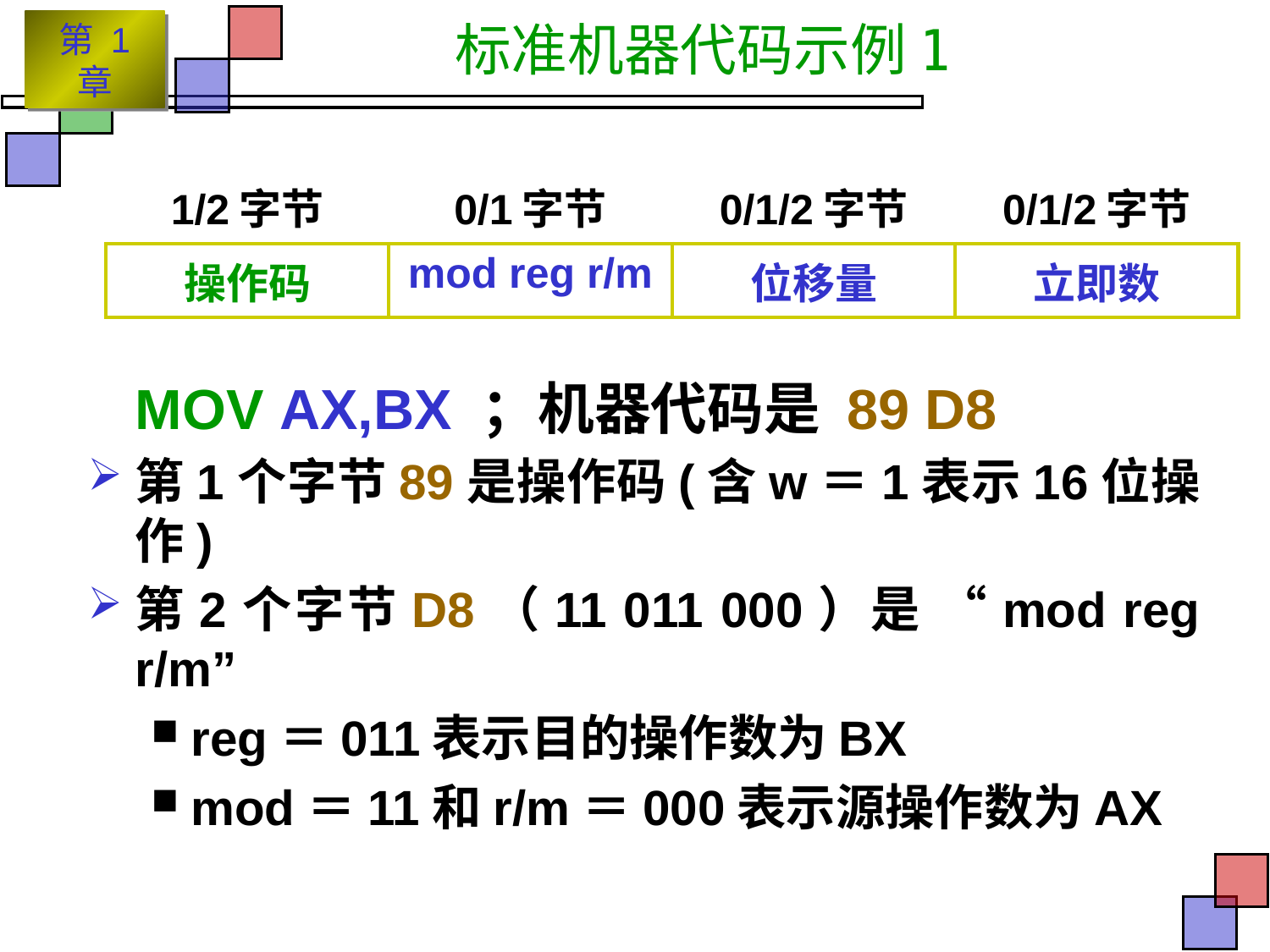

# 标准机器代码示例1
| 1/2字节 | 0/1字节 | 0/1/2字节 | 0/1/2字节 |
| --- | --- | --- | --- |
| 操作码 | mod reg r/m | 位移量 | 立即数 |
	MOV AX,BX ；机器代码是 89 D8
第1个字节89是操作码(含w＝1表示16位操作)
第2个字节D8（11 011 000）是 “mod reg r/m”
reg＝011表示目的操作数为BX
mod＝11和r/m＝000表示源操作数为AX